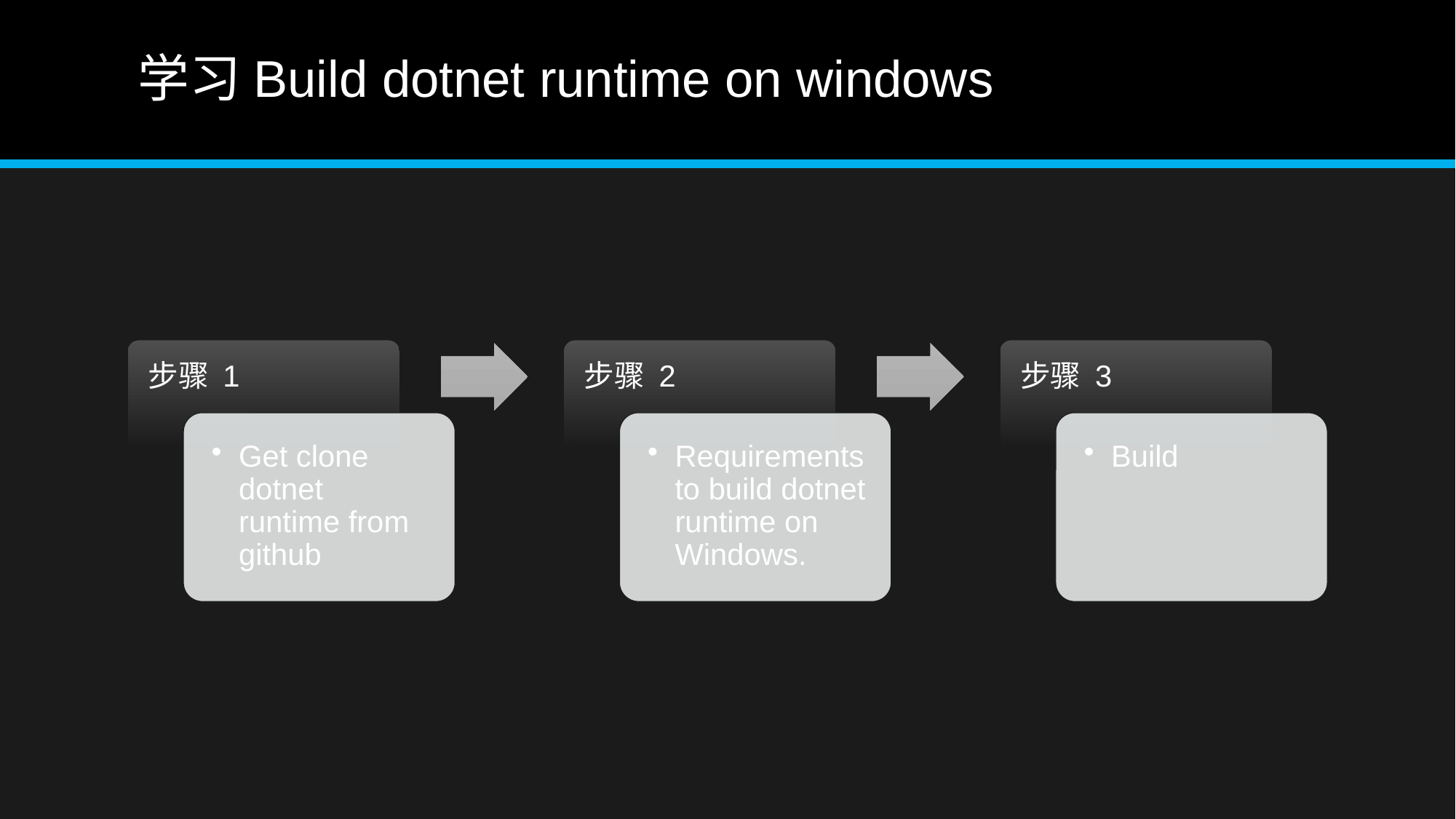

# 学习Build dotnet runtime on windows
步骤 1
Get clone dotnet runtime from github

步骤 2
Requirements to build dotnet runtime on Windows.

步骤 3
Build